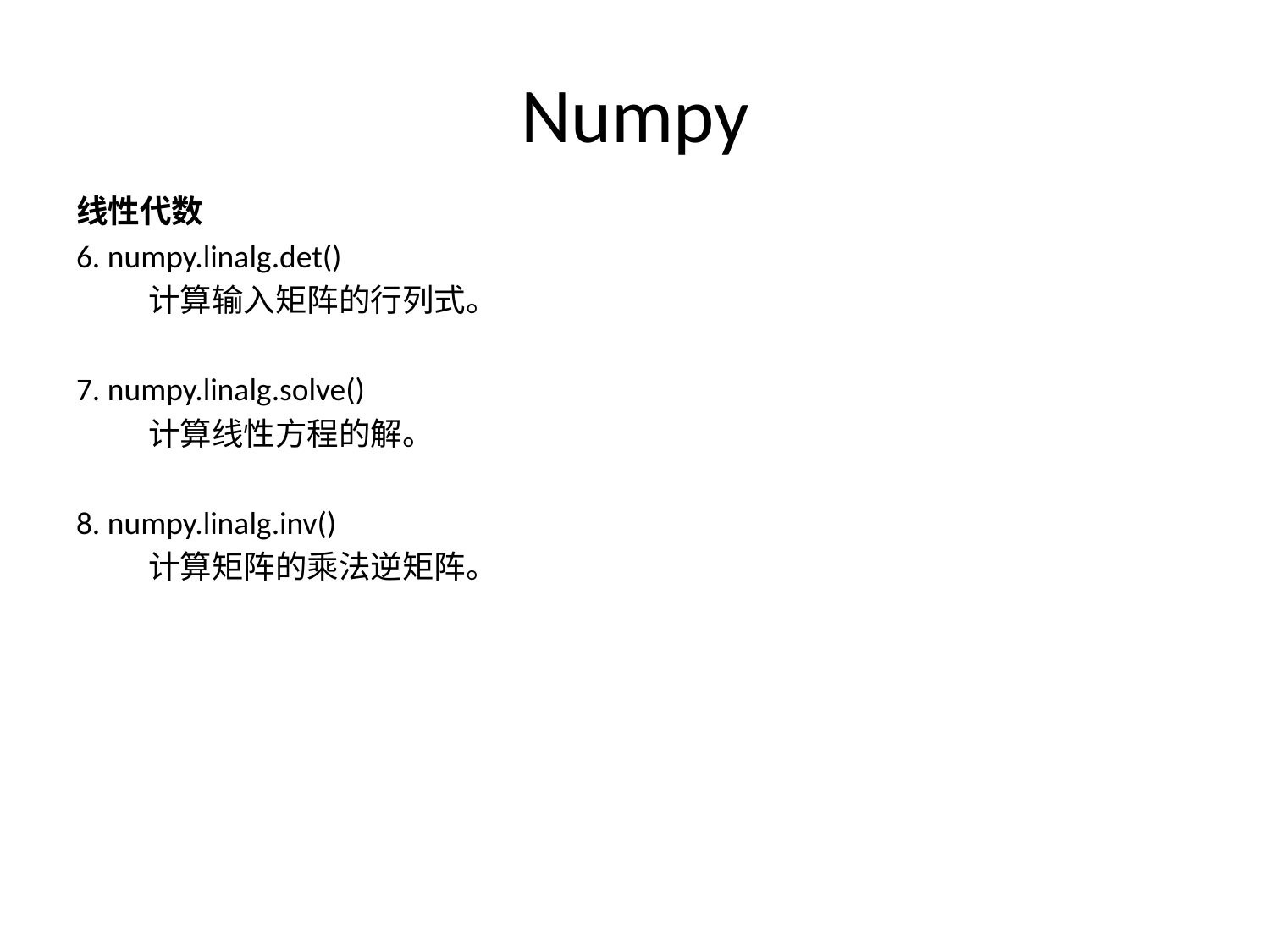

# Numpy
线性代数
6. numpy.linalg.det()
         计算输入矩阵的行列式。

7. numpy.linalg.solve()
         计算线性方程的解。

8. numpy.linalg.inv()
         计算矩阵的乘法逆矩阵。